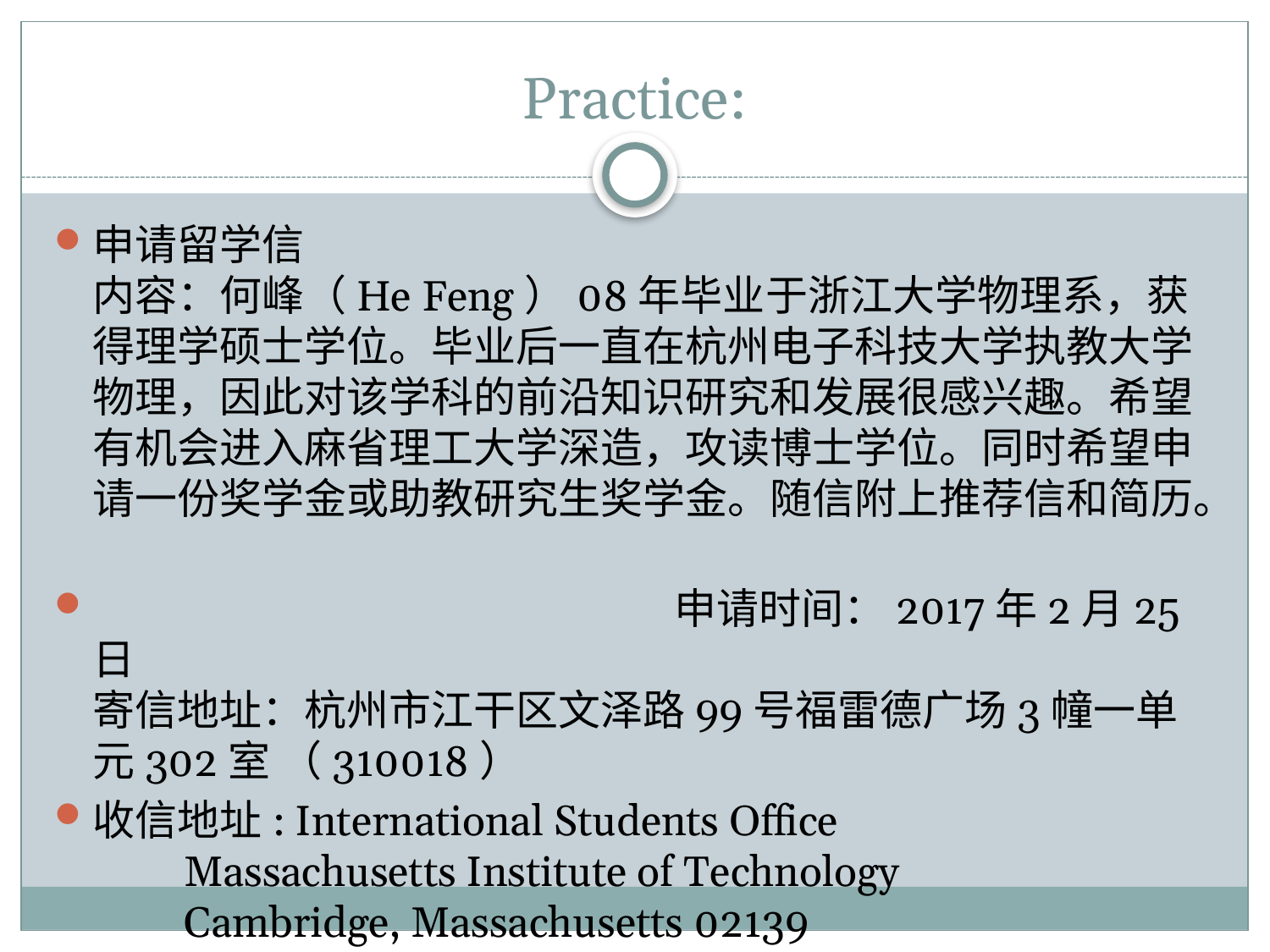

# Practice:
申请留学信
内容：何峰（He Feng）08年毕业于浙江大学物理系，获得理学硕士学位。毕业后一直在杭州电子科技大学执教大学物理，因此对该学科的前沿知识研究和发展很感兴趣。希望有机会进入麻省理工大学深造，攻读博士学位。同时希望申请一份奖学金或助教研究生奖学金。随信附上推荐信和简历。
                                                            申请时间：2017年2月25日
寄信地址：杭州市江干区文泽路99号福雷德广场3幢一单元302室 （310018）
收信地址: International Students Office
         Massachusetts Institute of Technology
         Cambridge, Massachusetts 02139
         USA